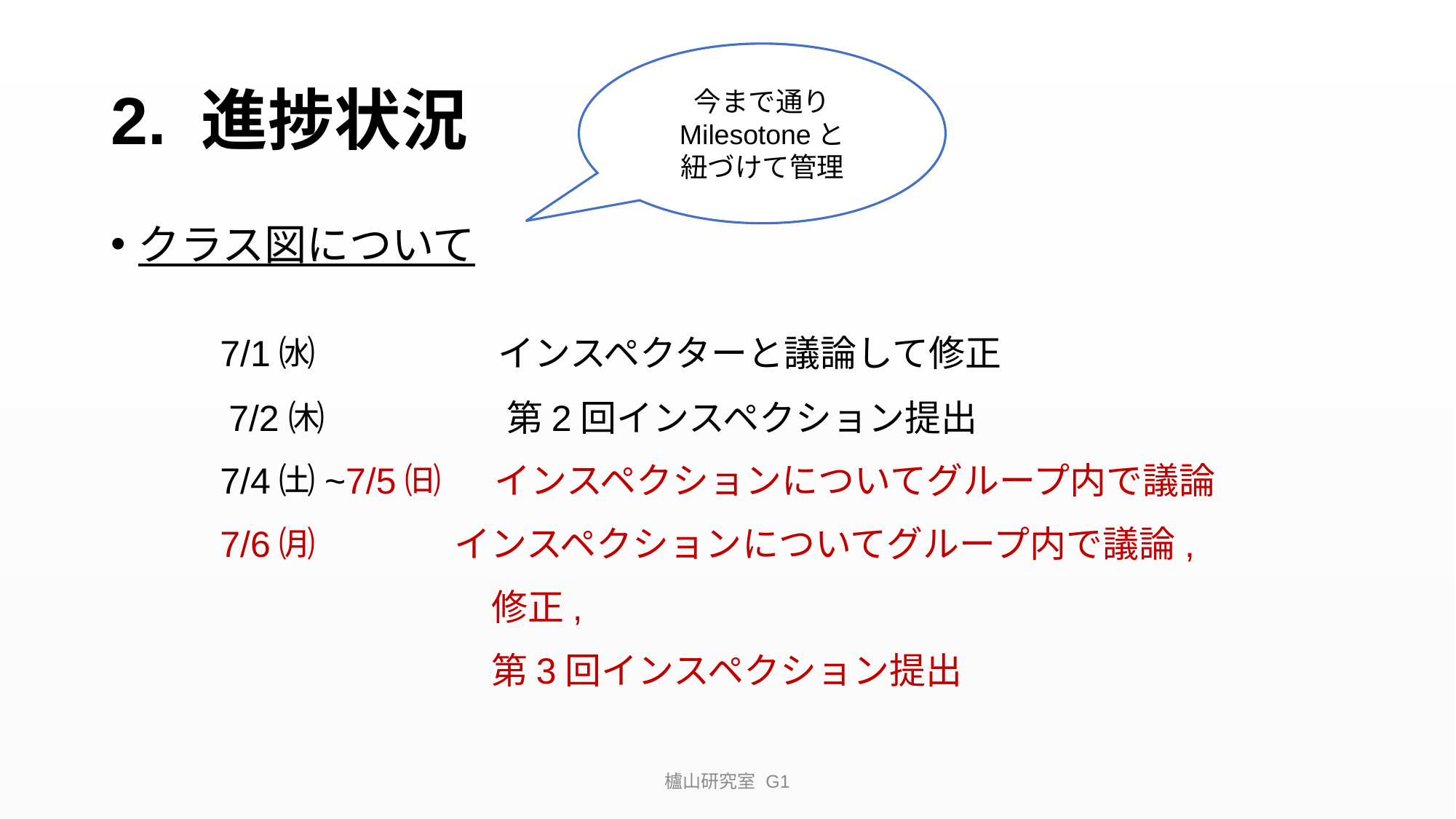

# 2. 進捗状況
今まで通り
Milesotoneと
紐づけて管理
クラス図について

	7/1㈬　　　　　インスペクターと議論して修正
　　　7/2㈭　　　　　第2回インスペクション提出
	7/4㈯~7/5㈰　  インスペクションについてグループ内で議論
	7/6㈪                 インスペクションについてグループ内で議論,
　　　　　　　　　　  修正,
　　　　　　　　　　  第3回インスペクション提出

櫨山研究室 G1